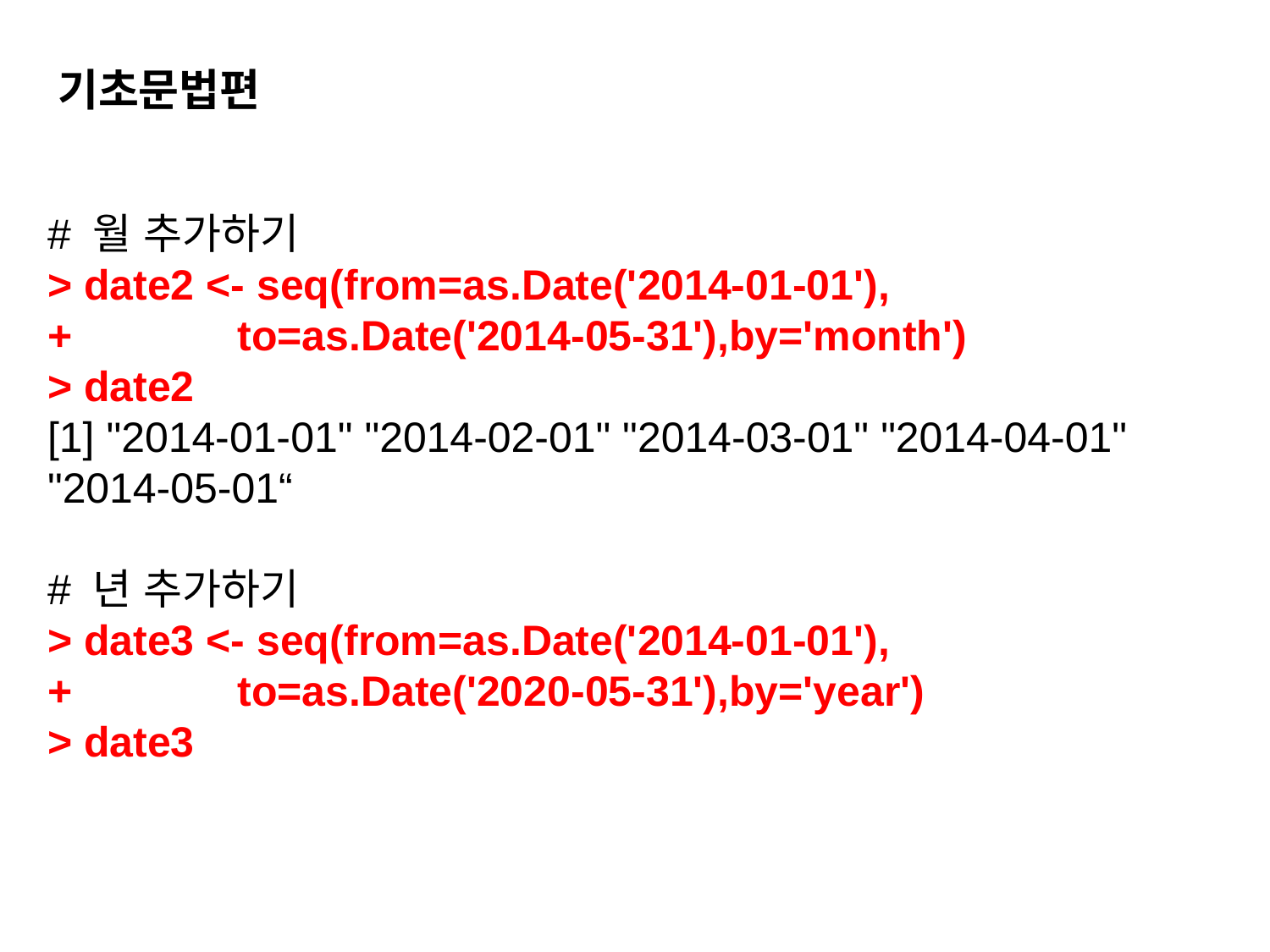

기초문법편
# 월 추가하기
> date2 <- seq(from=as.Date('2014-01-01'),
+              to=as.Date('2014-05-31'),by='month')
> date2
[1] "2014-01-01" "2014-02-01" "2014-03-01" "2014-04-01" "2014-05-01“

# 년 추가하기
> date3 <- seq(from=as.Date('2014-01-01'),
+              to=as.Date('2020-05-31'),by='year')
> date3